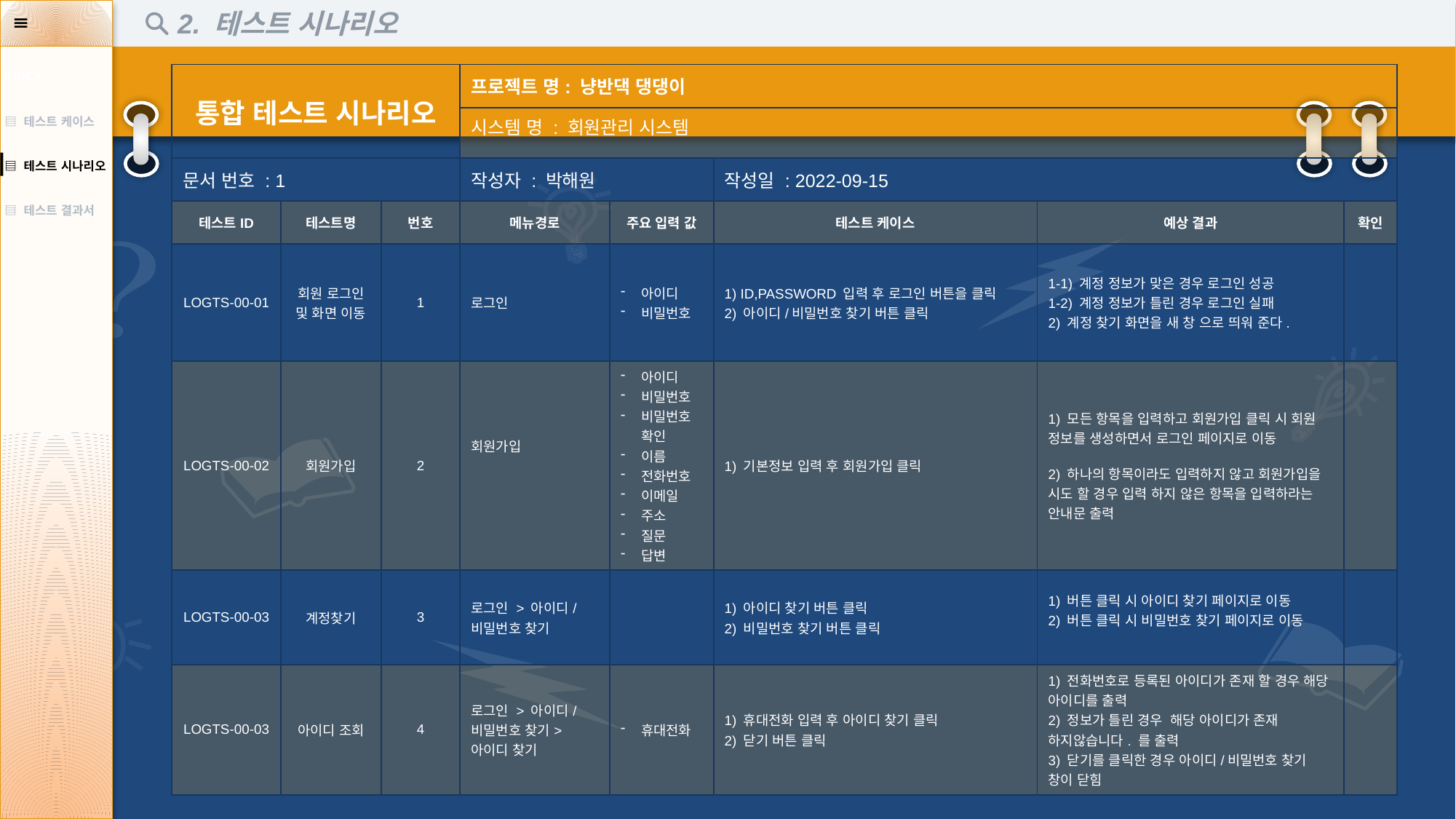

2. 테스트 시나리오

| INDEX |
| --- |
| ▤ 테스트 케이스 |
| ▤ 테스트 시나리오 |
| ▤ 테스트 결과서 |
| 통합 테스트 시나리오 |  |  | 프로젝트 명: 냥반댁 댕댕이 |  |  |  |  |
| --- | --- | --- | --- | --- | --- | --- | --- |
|  |  |  | 시스템 명 : 회원관리 시스템 |  |  |  |  |
| 문서 번호 : 1 |  |  | 작성자 : 박해원 |  | 작성일 : 2022-09-15 |  |  |
| 테스트ID | 테스트명 | 번호 | 메뉴경로 | 주요 입력 값 | 테스트 케이스 | 예상 결과 | 확인 |
| LOGTS-00-01 | 회원 로그인 및 화면 이동 | 1 | 로그인 | 아이디 비밀번호 | 1) ID,PASSWORD 입력 후 로그인 버튼을 클릭 2) 아이디/비밀번호 찾기 버튼 클릭 | 1-1) 계정 정보가 맞은 경우 로그인 성공 1-2) 계정 정보가 틀린 경우 로그인 실패 2) 계정 찾기 화면을 새 창 으로 띄워 준다. |  |
| LOGTS-00-02 | 회원가입 | 2 | 회원가입 | 아이디 비밀번호 비밀번호확인 이름 전화번호 이메일 주소 질문 답변 | 1) 기본정보 입력 후 회원가입 클릭 | 1) 모든 항목을 입력하고 회원가입 클릭 시 회원 정보를 생성하면서 로그인 페이지로 이동 2) 하나의 항목이라도 입력하지 않고 회원가입을 시도 할 경우 입력 하지 않은 항목을 입력하라는 안내문 출력 |  |
| LOGTS-00-03 | 계정찾기 | 3 | 로그인 > 아이디/비밀번호 찾기 |  | 1) 아이디 찾기 버튼 클릭 2) 비밀번호 찾기 버튼 클릭 | 1) 버튼 클릭 시 아이디 찾기 페이지로 이동 2) 버튼 클릭 시 비밀번호 찾기 페이지로 이동 |  |
| LOGTS-00-03 | 아이디 조회 | 4 | 로그인 > 아이디/비밀번호 찾기> 아이디 찾기 | 휴대전화 | 1) 휴대전화 입력 후 아이디 찾기 클릭 2) 닫기 버튼 클릭 | 1) 전화번호로 등록된 아이디가 존재 할 경우 해당 아이디를 출력 2) 정보가 틀린 경우 해당 아이디가 존재 하지않습니다. 를 출력 3) 닫기를 클릭한 경우 아이디/비밀번호 찾기 창이 닫힘 |  |